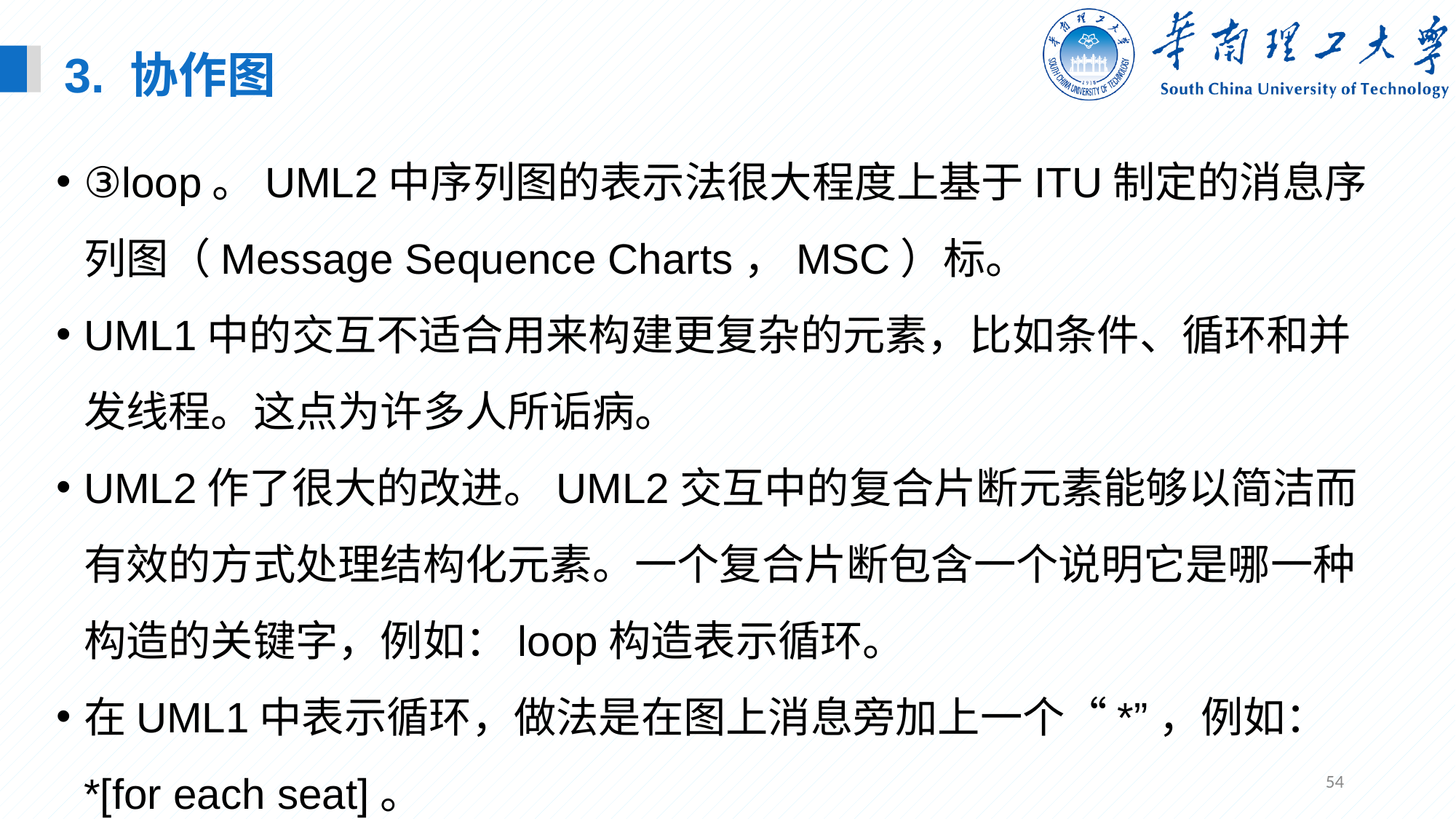

3. 协作图
③loop。UML2中序列图的表示法很大程度上基于ITU制定的消息序列图（Message Sequence Charts，MSC）标。
UML1中的交互不适合用来构建更复杂的元素，比如条件、循环和并发线程。这点为许多人所诟病。
UML2作了很大的改进。UML2交互中的复合片断元素能够以简洁而有效的方式处理结构化元素。一个复合片断包含一个说明它是哪一种构造的关键字，例如：loop构造表示循环。
在UML1中表示循环，做法是在图上消息旁加上一个“*”，例如：*[for each seat]。
54